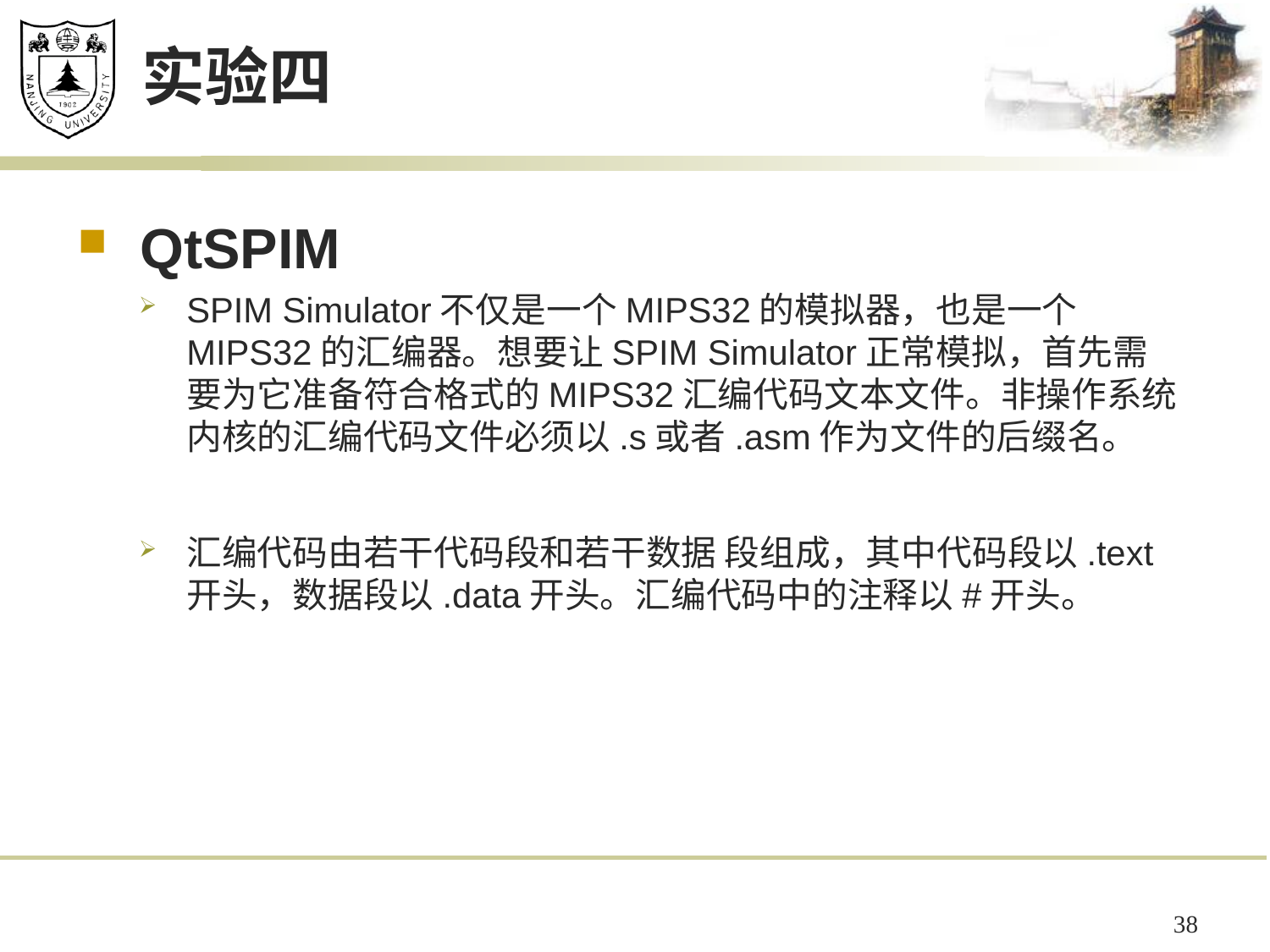

# 实验四
QtSPIM
SPIM Simulator不仅是一个MIPS32的模拟器，也是一个MIPS32的汇编器。想要让SPIM Simulator正常模拟，首先需要为它准备符合格式的MIPS32汇编代码文本文件。非操作系统 内核的汇编代码文件必须以.s或者.asm作为文件的后缀名。

汇编代码由若干代码段和若干数据 段组成，其中代码段以.text开头，数据段以.data开头。汇编代码中的注释以#开头。